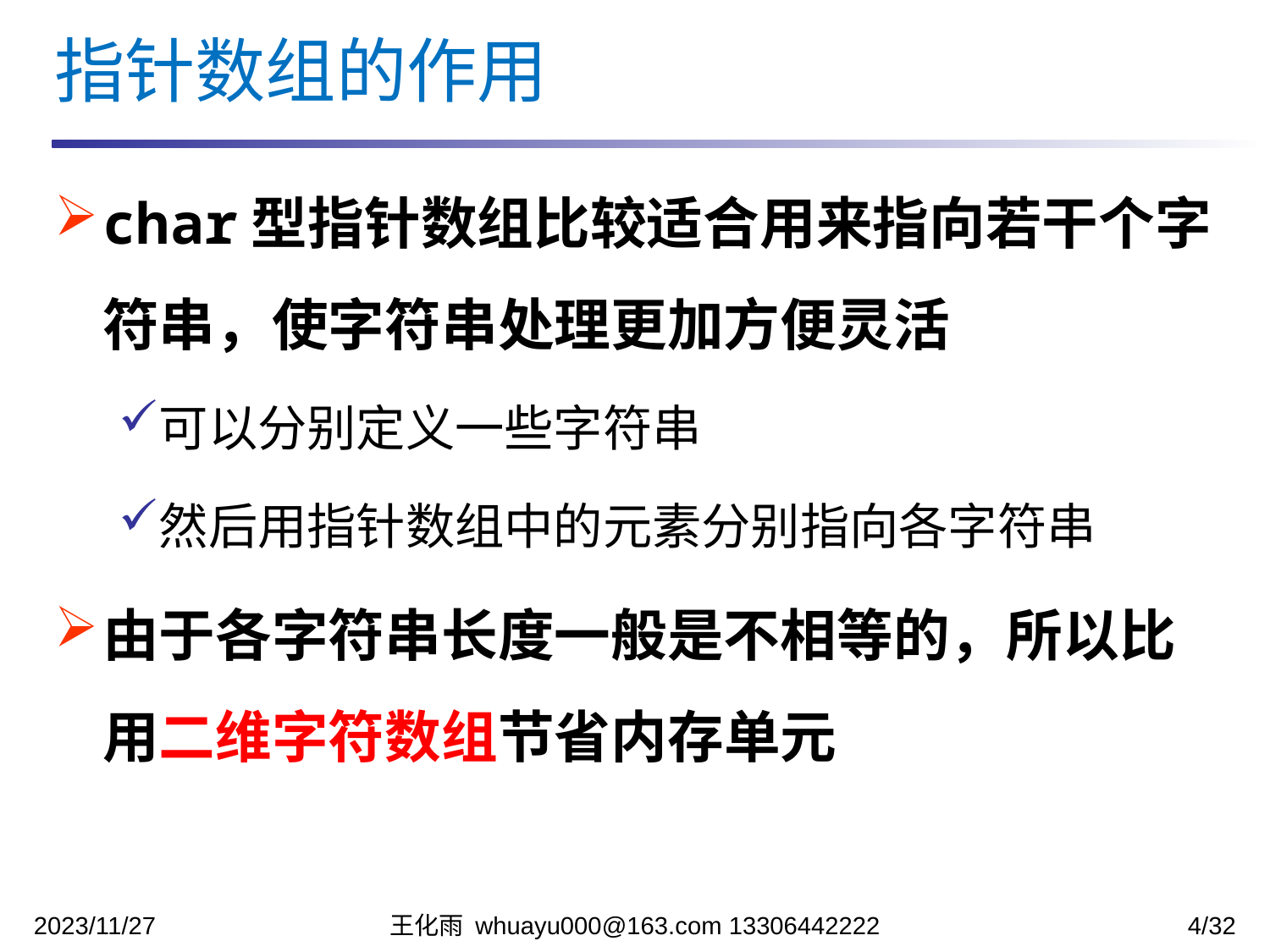

指针数组的作用
char型指针数组比较适合用来指向若干个字符串，使字符串处理更加方便灵活
可以分别定义一些字符串
然后用指针数组中的元素分别指向各字符串
由于各字符串长度一般是不相等的，所以比用二维字符数组节省内存单元
2023/11/27
王化雨 whuayu000@163.com 13306442222
4/32